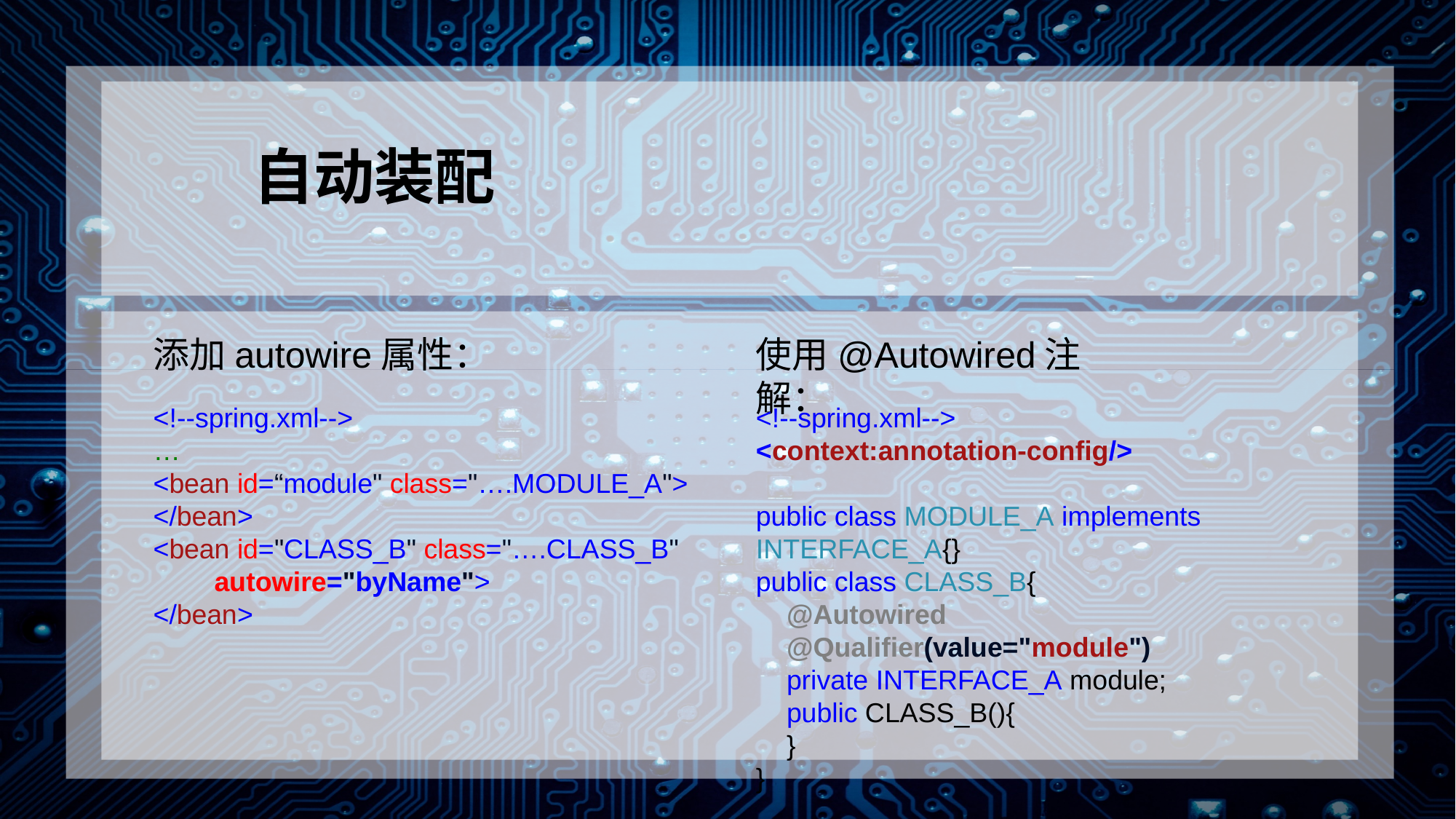

自动装配

使用@Autowired注解：
<!--spring.xml-->
<context:annotation-config/>

public class MODULE_A implements INTERFACE_A{}
public class CLASS_B{
    @Autowired
    @Qualifier(value="module")
    private INTERFACE_A module;
    public CLASS_B(){
    }
}
添加autowire属性：
<!--spring.xml-->
…
<bean id=“module" class="….MODULE_A">
</bean>
<bean id="CLASS_B" class="….CLASS_B"
        autowire="byName">
</bean>